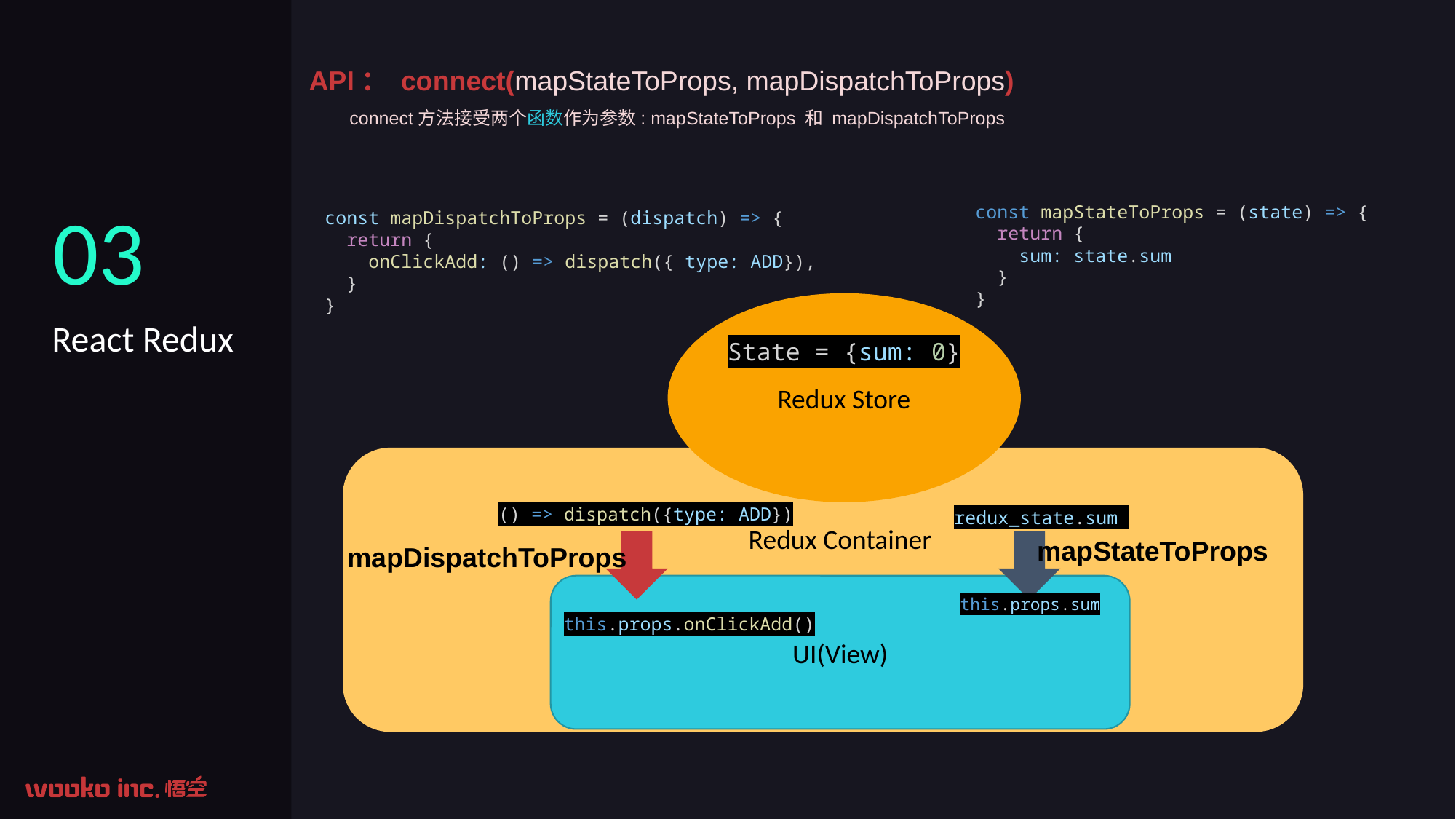

API： connect(mapStateToProps, mapDispatchToProps)
connect方法接受两个函数作为参数: mapStateToProps 和 mapDispatchToProps
03
const mapStateToProps = (state) => {
  return {
    sum: state.sum
  }
}
const mapDispatchToProps = (dispatch) => {
  return {
    onClickAdd: () => dispatch({ type: ADD}),
  }
}
Redux Store
React Redux
State = {sum: 0}

() => dispatch({type: ADD})
redux_state.sum
Redux Container
mapStateToProps

mapDispatchToProps
UI(View)
this.props.sum
this.props.onClickAdd()